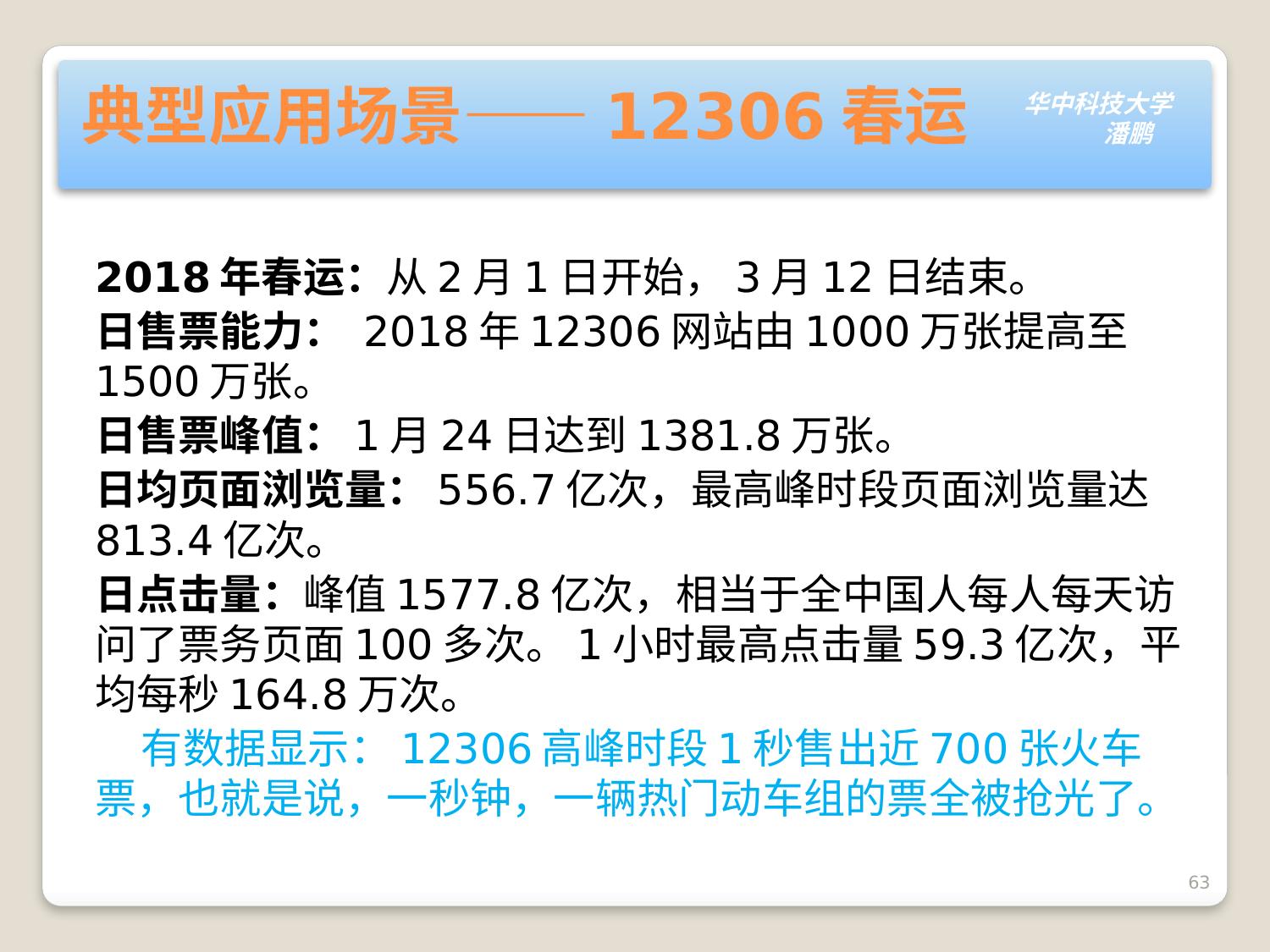

# 典型应用场景——12306春运
2018年春运：从2月1日开始，3月12日结束。
日售票能力： 2018年12306网站由1000万张提高至1500万张。
日售票峰值：1月24日达到1381.8万张。
日均页面浏览量：556.7亿次，最高峰时段页面浏览量达813.4亿次。
日点击量：峰值1577.8亿次，相当于全中国人每人每天访问了票务页面100多次。1小时最高点击量59.3亿次，平均每秒164.8万次。
    有数据显示：12306高峰时段1秒售出近700张火车票，也就是说，一秒钟，一辆热门动车组的票全被抢光了。

63